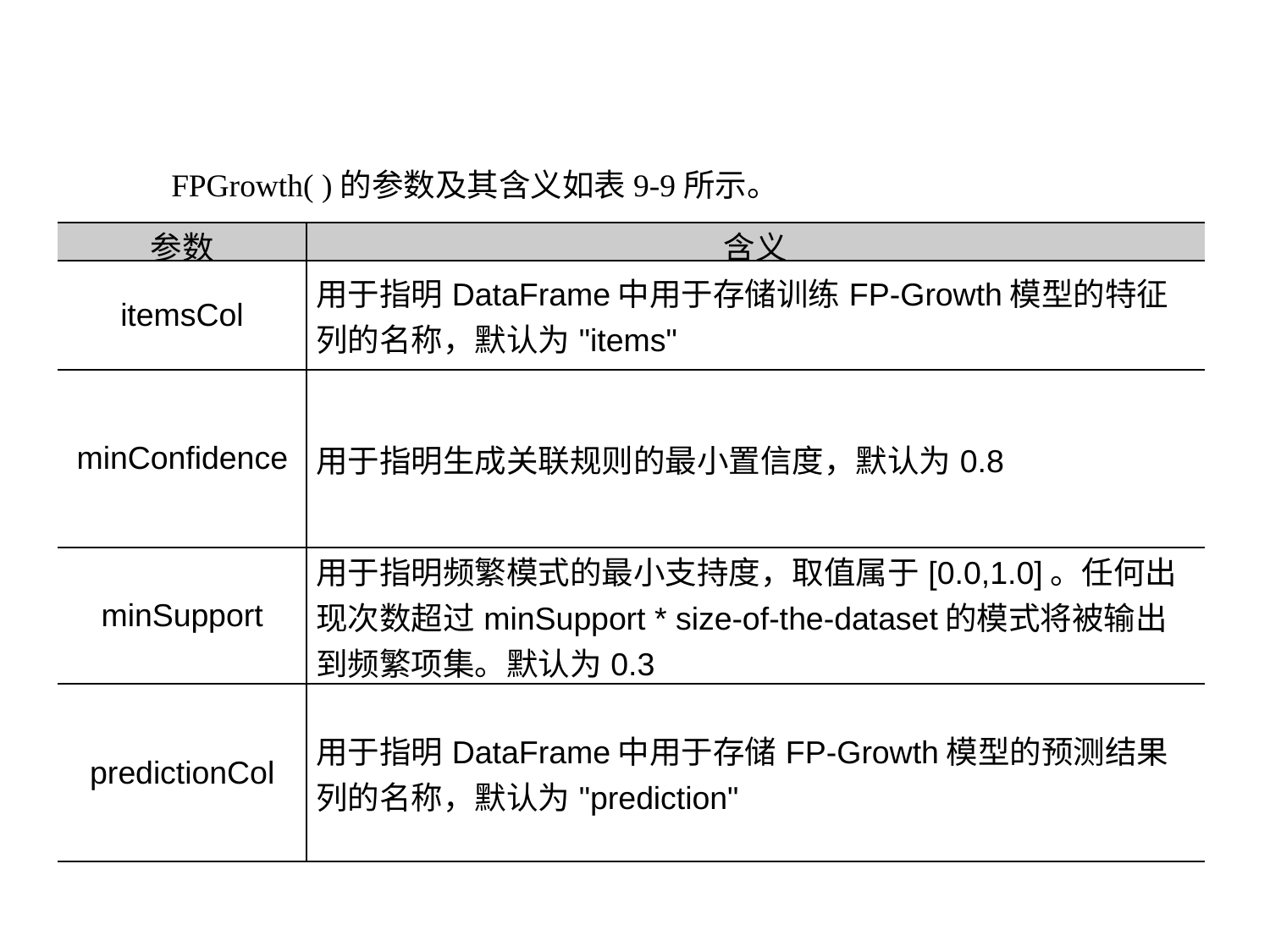

9.9.1 FP-Growth 算法
FPGrowth( )的参数及其含义如表9-9所示。
| 参数 | 含义 |
| --- | --- |
| itemsCol | 用于指明DataFrame中用于存储训练FP-Growth模型的特征列的名称，默认为"items" |
| minConfidence | 用于指明生成关联规则的最小置信度，默认为0.8 |
| minSupport | 用于指明频繁模式的最小支持度，取值属于[0.0,1.0]。任何出现次数超过minSupport \* size-of-the-dataset的模式将被输出到频繁项集。默认为0.3 |
| predictionCol | 用于指明DataFrame中用于存储FP-Growth模型的预测结果列的名称，默认为"prediction" |